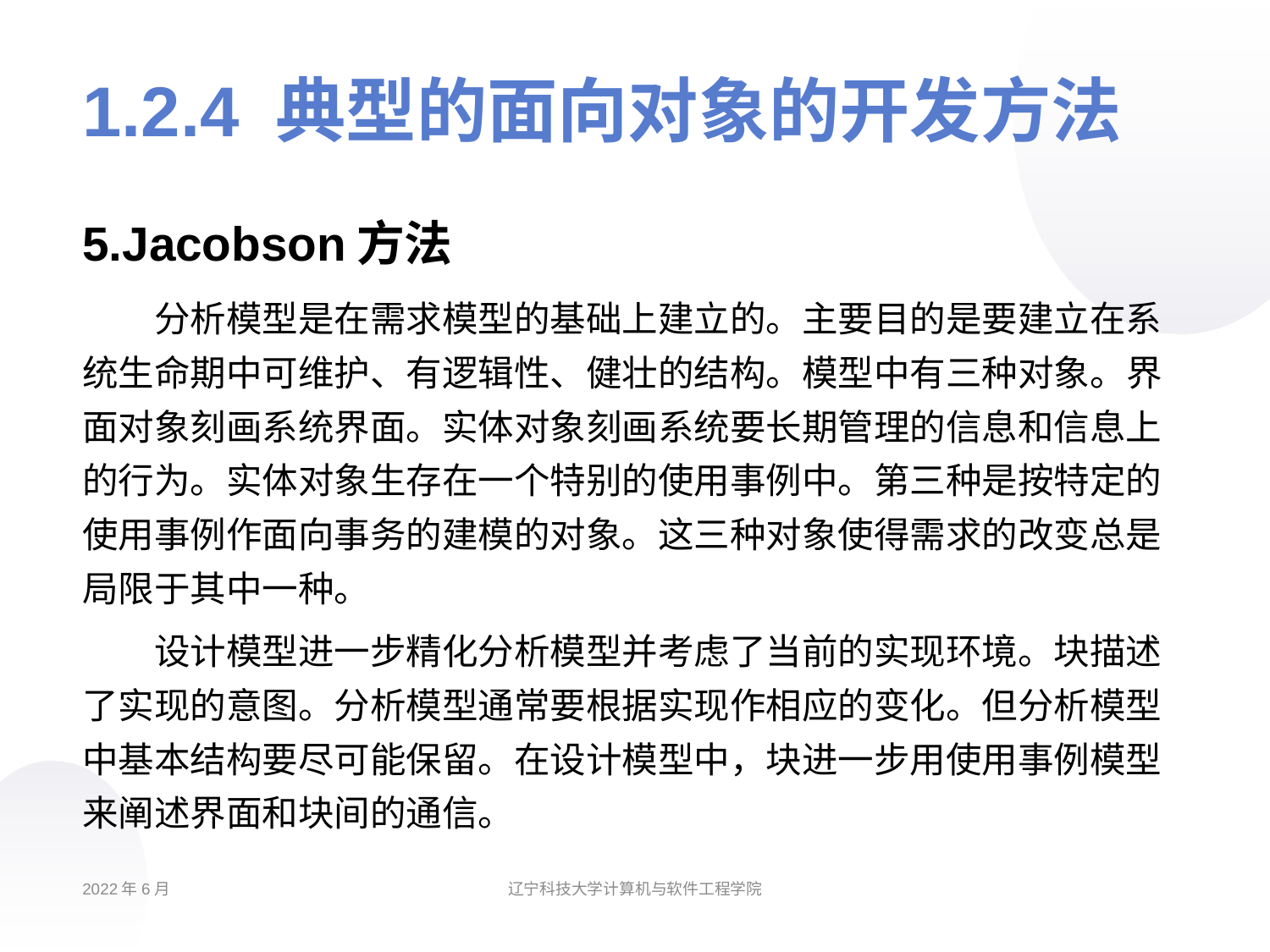

# 1.2.4 典型的面向对象的开发方法
5.Jacobson方法
分析模型是在需求模型的基础上建立的。主要目的是要建立在系统生命期中可维护、有逻辑性、健壮的结构。模型中有三种对象。界面对象刻画系统界面。实体对象刻画系统要长期管理的信息和信息上的行为。实体对象生存在一个特别的使用事例中。第三种是按特定的使用事例作面向事务的建模的对象。这三种对象使得需求的改变总是局限于其中一种。
设计模型进一步精化分析模型并考虑了当前的实现环境。块描述了实现的意图。分析模型通常要根据实现作相应的变化。但分析模型中基本结构要尽可能保留。在设计模型中，块进一步用使用事例模型来阐述界面和块间的通信。

2022年6月
辽宁科技大学计算机与软件工程学院
148